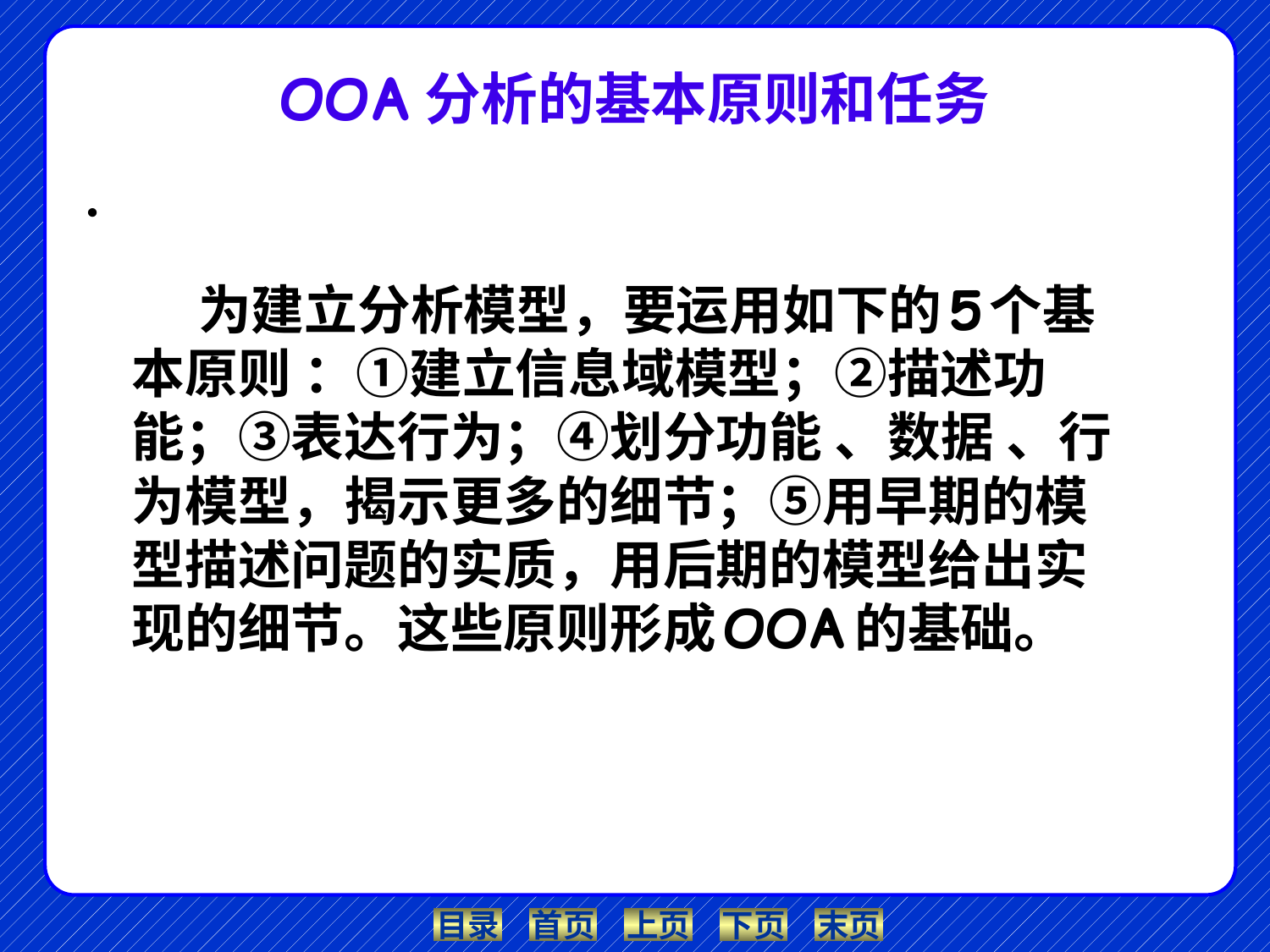

# OOA分析的基本原则和任务
　　为建立分析模型，要运用如下的5个基本原则 ：①建立信息域模型；②描述功能；③表达行为；④划分功能 、数据 、行为模型，揭示更多的细节；⑤用早期的模型描述问题的实质，用后期的模型给出实现的细节。这些原则形成OOA的基础。